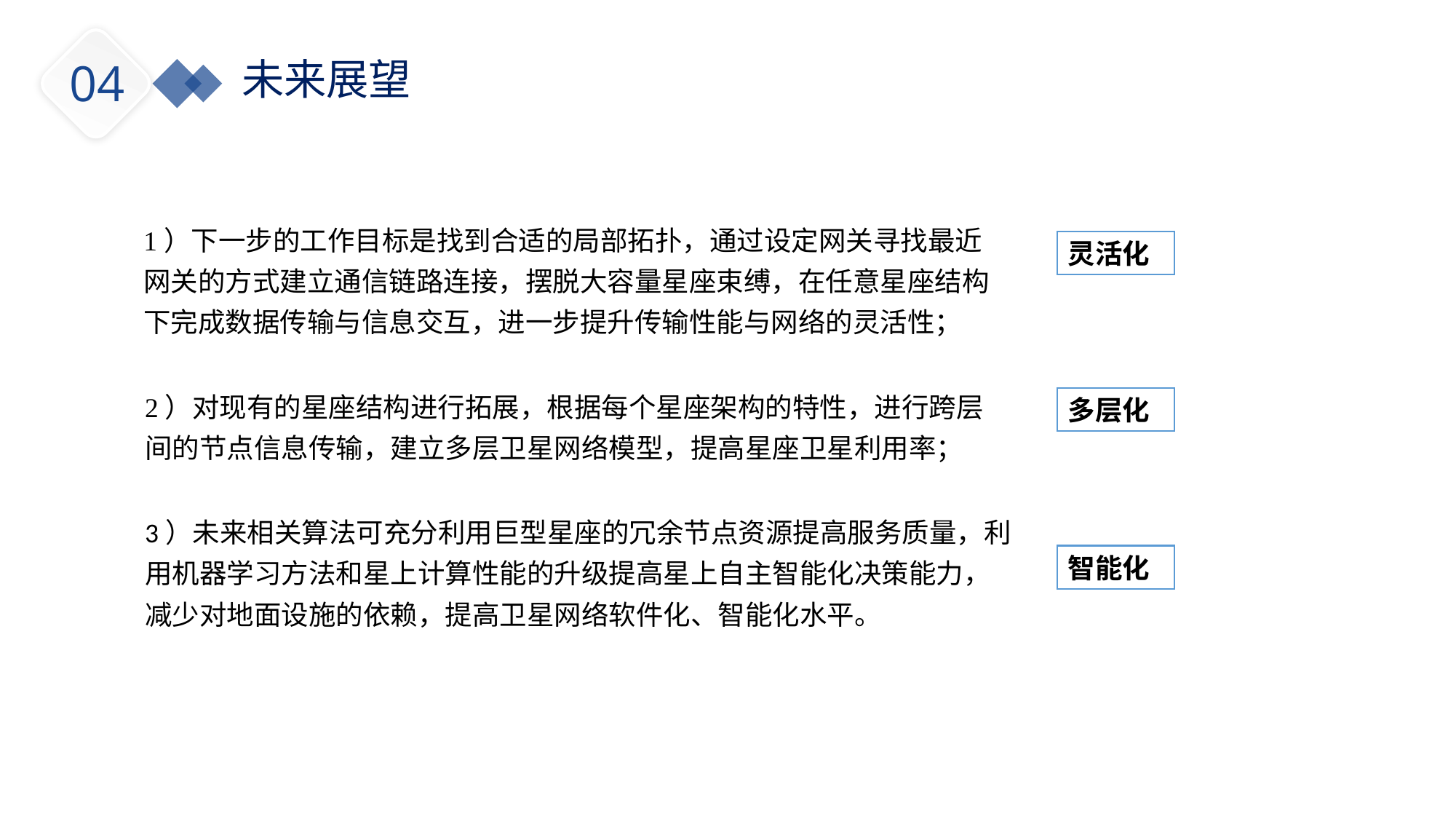

未来展望
04

1）下一步的工作目标是找到合适的局部拓扑，通过设定网关寻找最近网关的方式建立通信链路连接，摆脱大容量星座束缚，在任意星座结构下完成数据传输与信息交互，进一步提升传输性能与网络的灵活性；
灵活化
2）对现有的星座结构进行拓展，根据每个星座架构的特性，进行跨层间的节点信息传输，建立多层卫星网络模型，提高星座卫星利用率；
多层化
3）未来相关算法可充分利用巨型星座的冗余节点资源提高服务质量，利用机器学习方法和星上计算性能的升级提高星上自主智能化决策能力，减少对地面设施的依赖，提高卫星网络软件化、智能化水平。
智能化